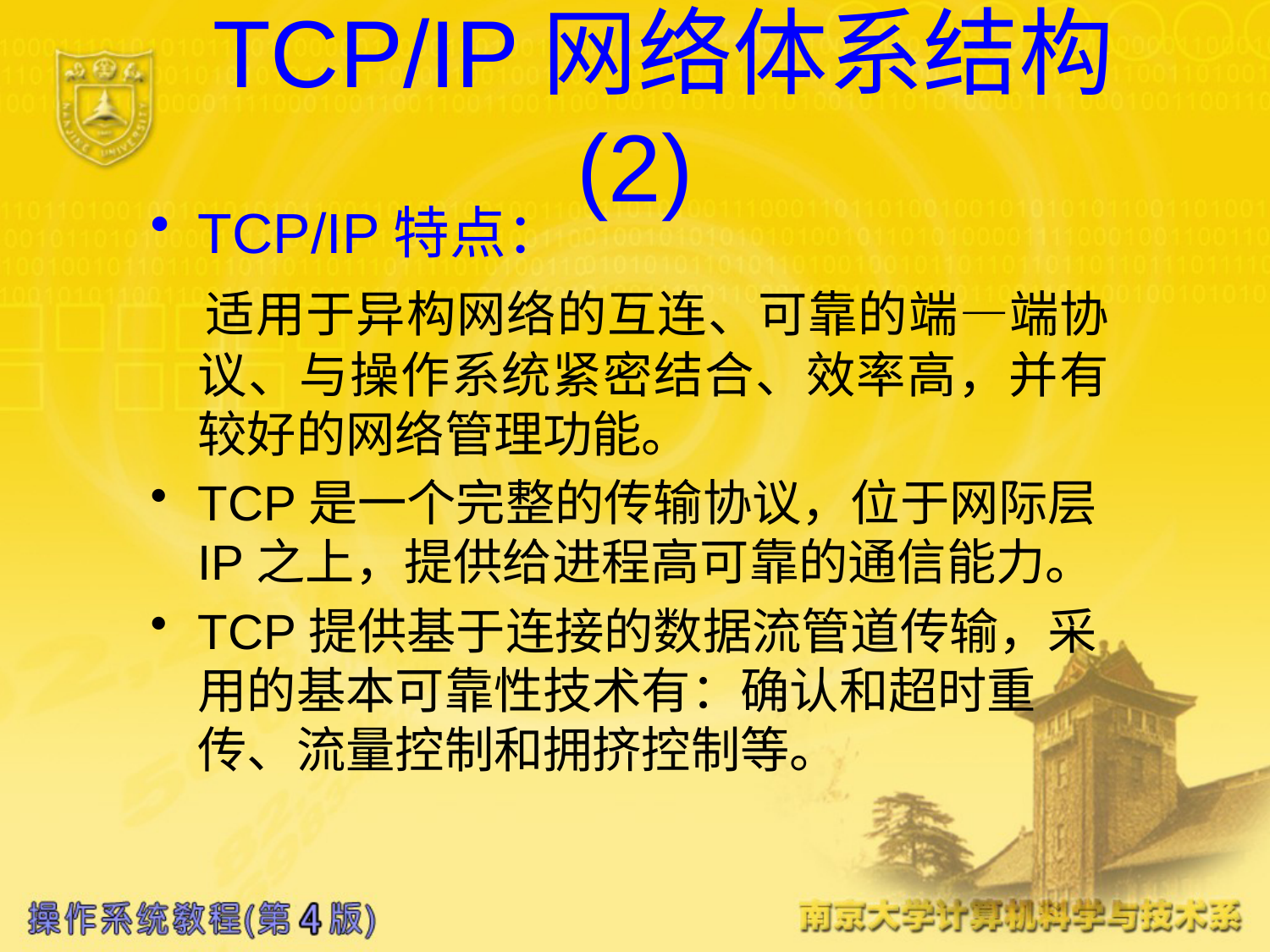

# TCP/IP网络体系结构(2)
TCP/IP特点：
   适用于异构网络的互连、可靠的端—端协议、与操作系统紧密结合、效率高，并有较好的网络管理功能。
TCP是一个完整的传输协议，位于网际层IP之上，提供给进程高可靠的通信能力。
TCP提供基于连接的数据流管道传输，采用的基本可靠性技术有：确认和超时重传、流量控制和拥挤控制等。